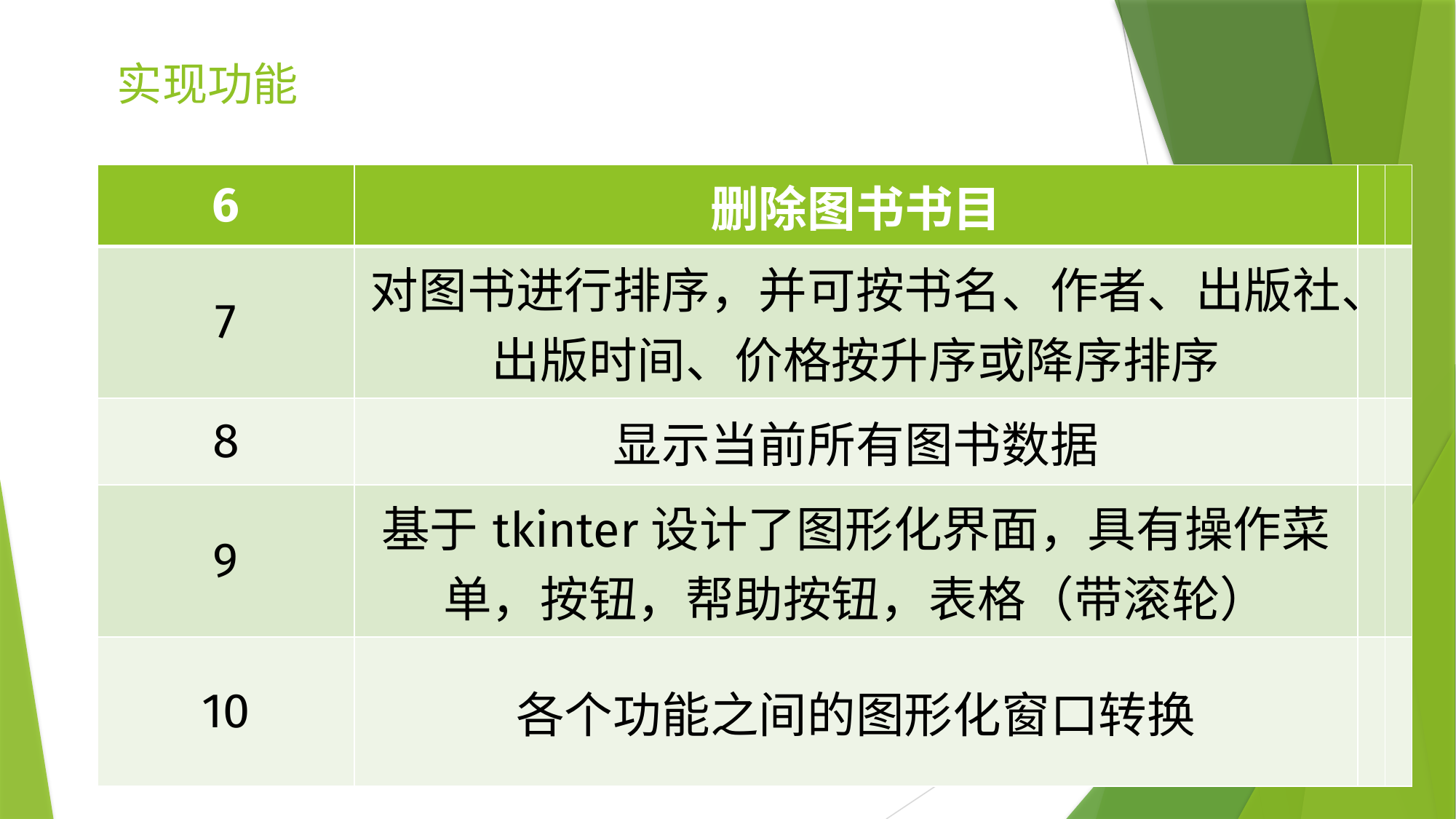

实现功能
| 6 | 删除图书书目 |  |  |
| --- | --- | --- | --- |
| 7 | 对图书进行排序，并可按书名、作者、出版社、出版时间、价格按升序或降序排序 |  |  |
| 8 | 显示当前所有图书数据 |  |  |
| 9 | 基于tkinter设计了图形化界面，具有操作菜单，按钮，帮助按钮，表格（带滚轮） |  |  |
| 10 | 各个功能之间的图形化窗口转换 |  |  |